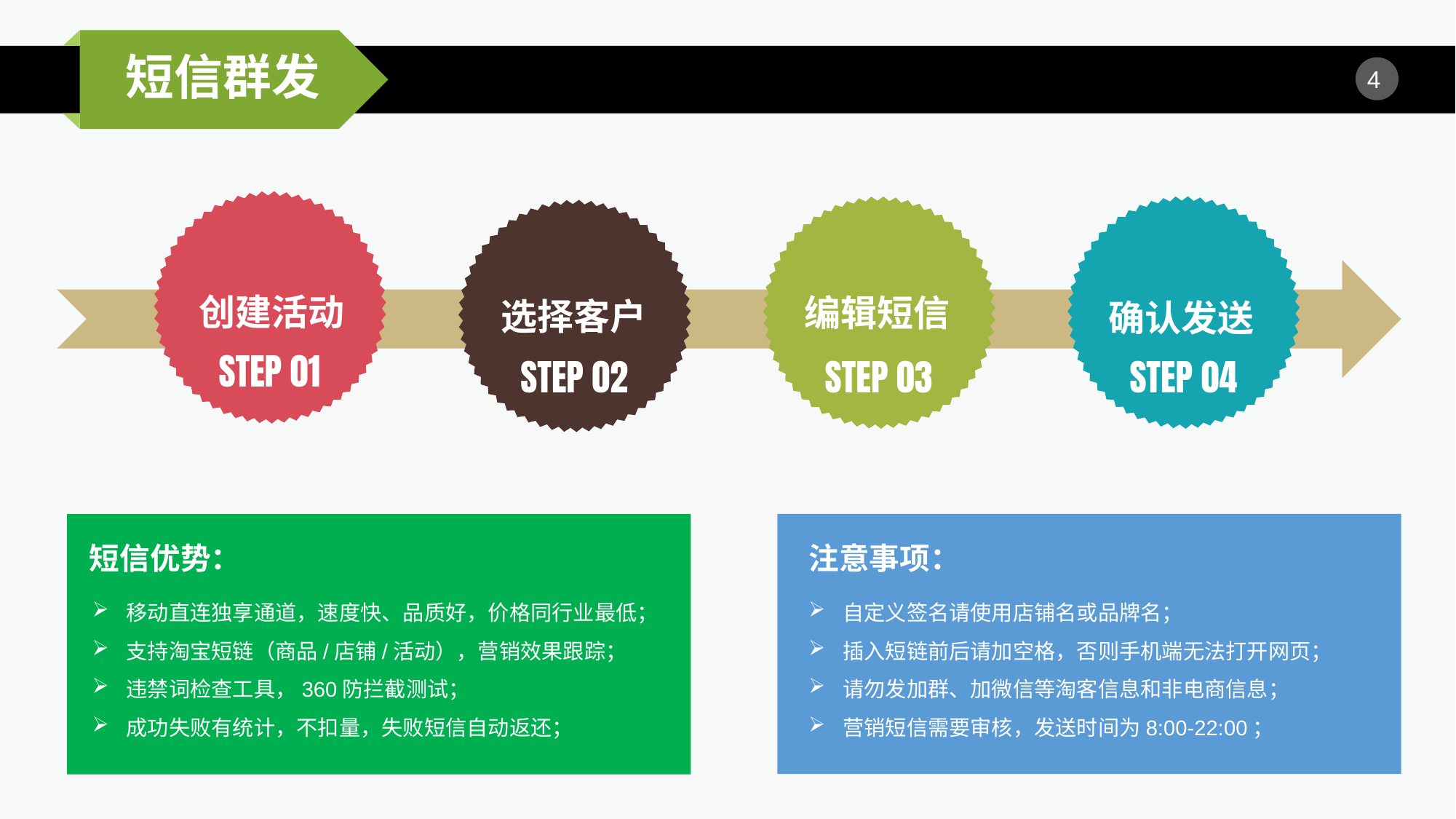

短信群发

创建活动
编辑短信
选择客户
确认发送
STEP 01
STEP 02
STEP 03
STEP 04

短信优势：
注意事项：
移动直连独享通道，速度快、品质好，价格同行业最低；
支持淘宝短链（商品/店铺/活动），营销效果跟踪；
违禁词检查工具，360防拦截测试；
成功失败有统计，不扣量，失败短信自动返还；

自定义签名请使用店铺名或品牌名；
插入短链前后请加空格，否则手机端无法打开网页；
请勿发加群、加微信等淘客信息和非电商信息；
营销短信需要审核，发送时间为8:00-22:00；